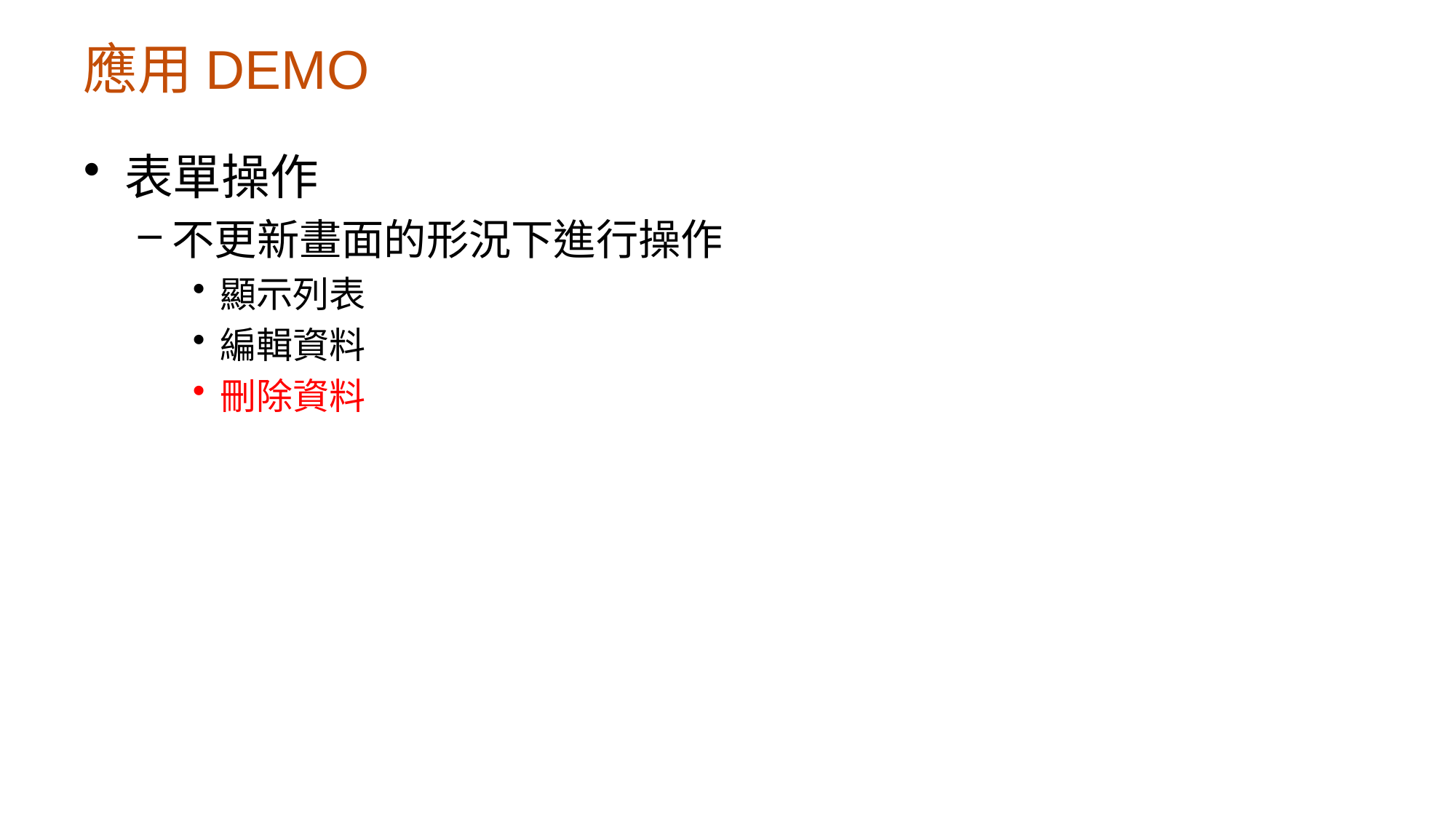

# 應用DEMO
表單操作
不更新畫面的形況下進行操作
顯示列表
編輯資料
刪除資料

32